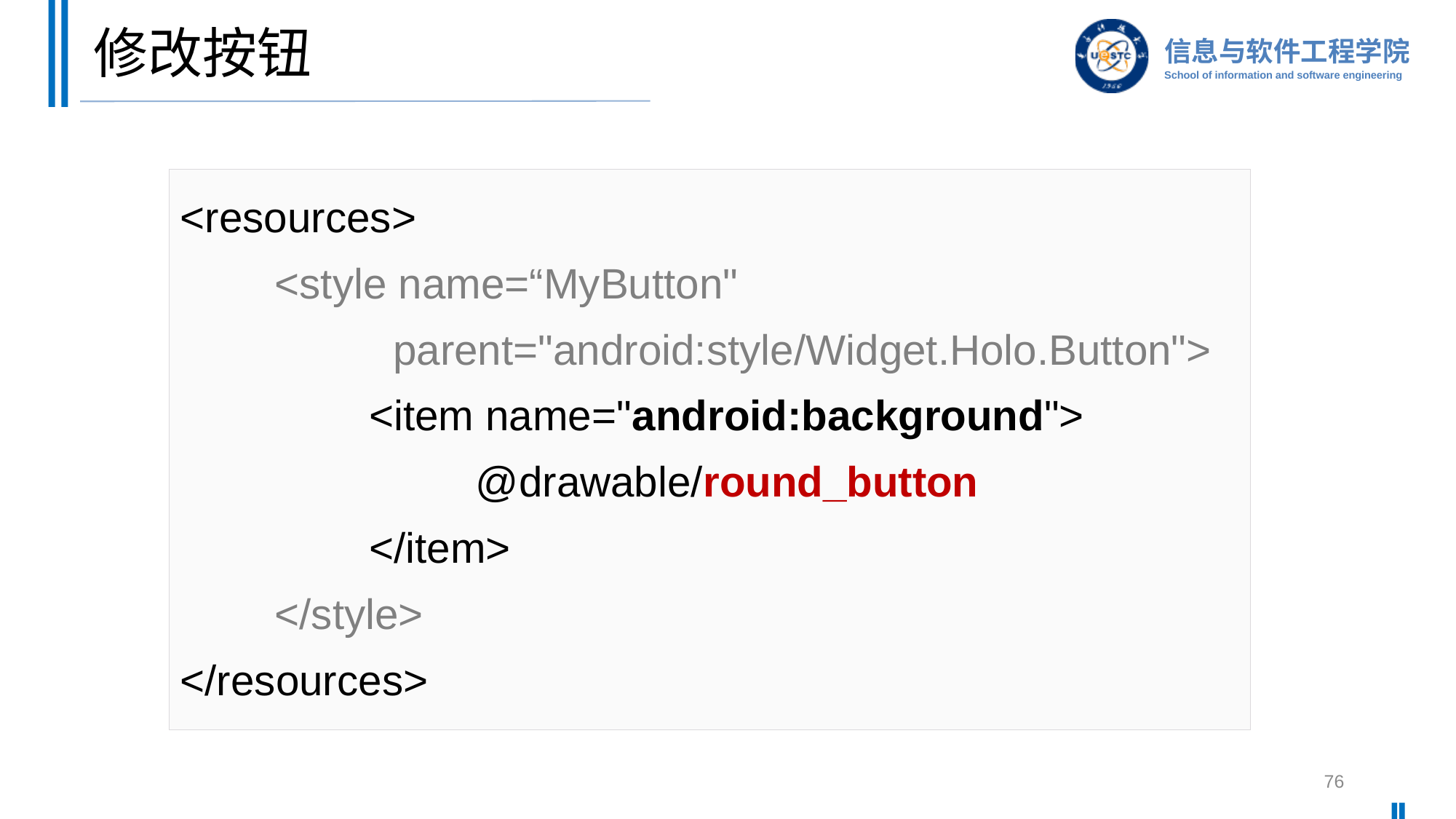

# 修改按钮
<resources>
        <style name=“MyButton"
                  parent="android:style/Widget.Holo.Button">
                <item name="android:background">
                         @drawable/round_button
                </item>
        </style>
</resources>
76